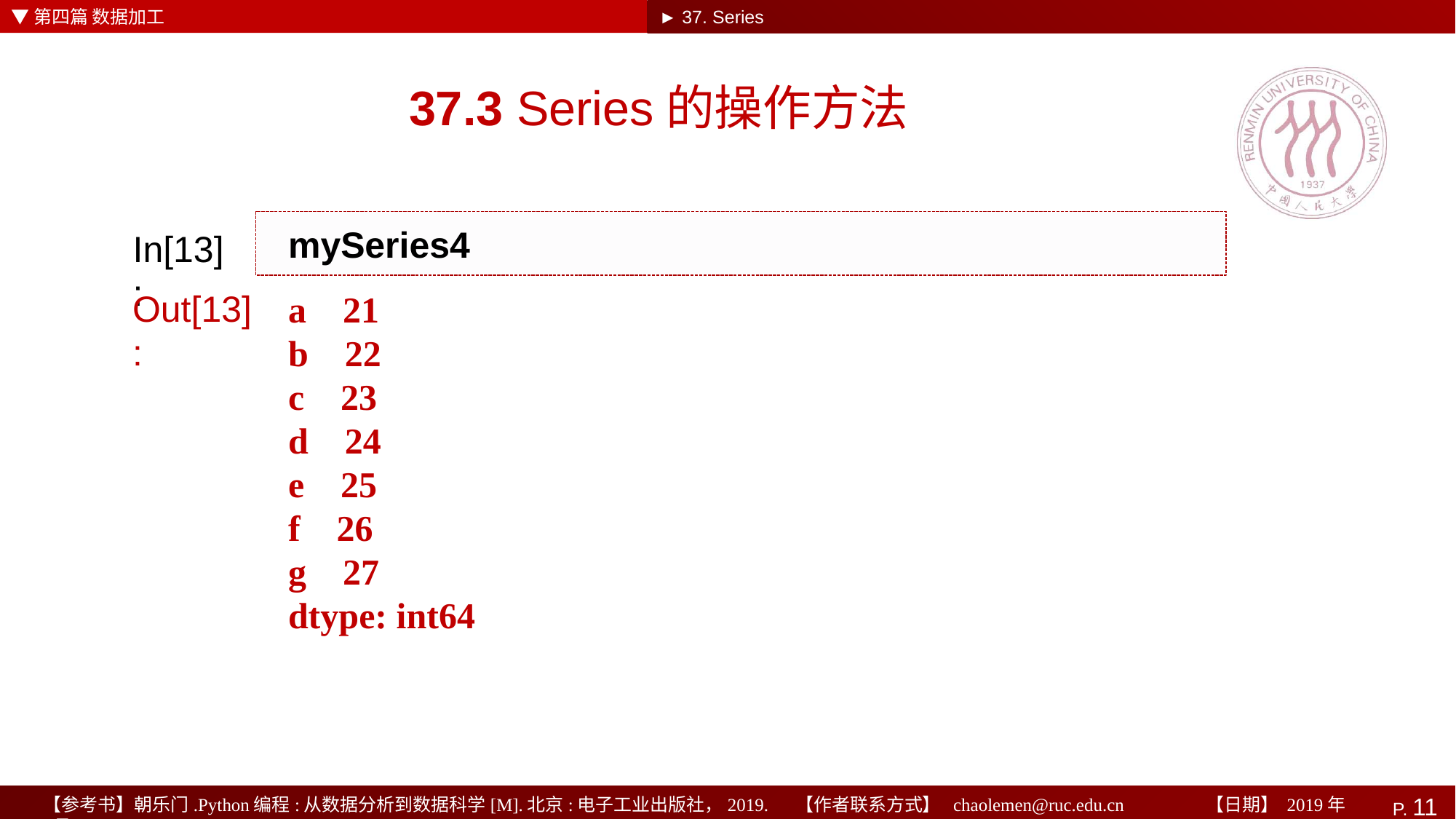

▼第四篇 数据加工
► 37. Series
# 37.3 Series的操作方法
mySeries4
In[13]:
a    21
b    22
c    23
d    24
e    25
f    26
g    27
dtype: int64
Out[13]: